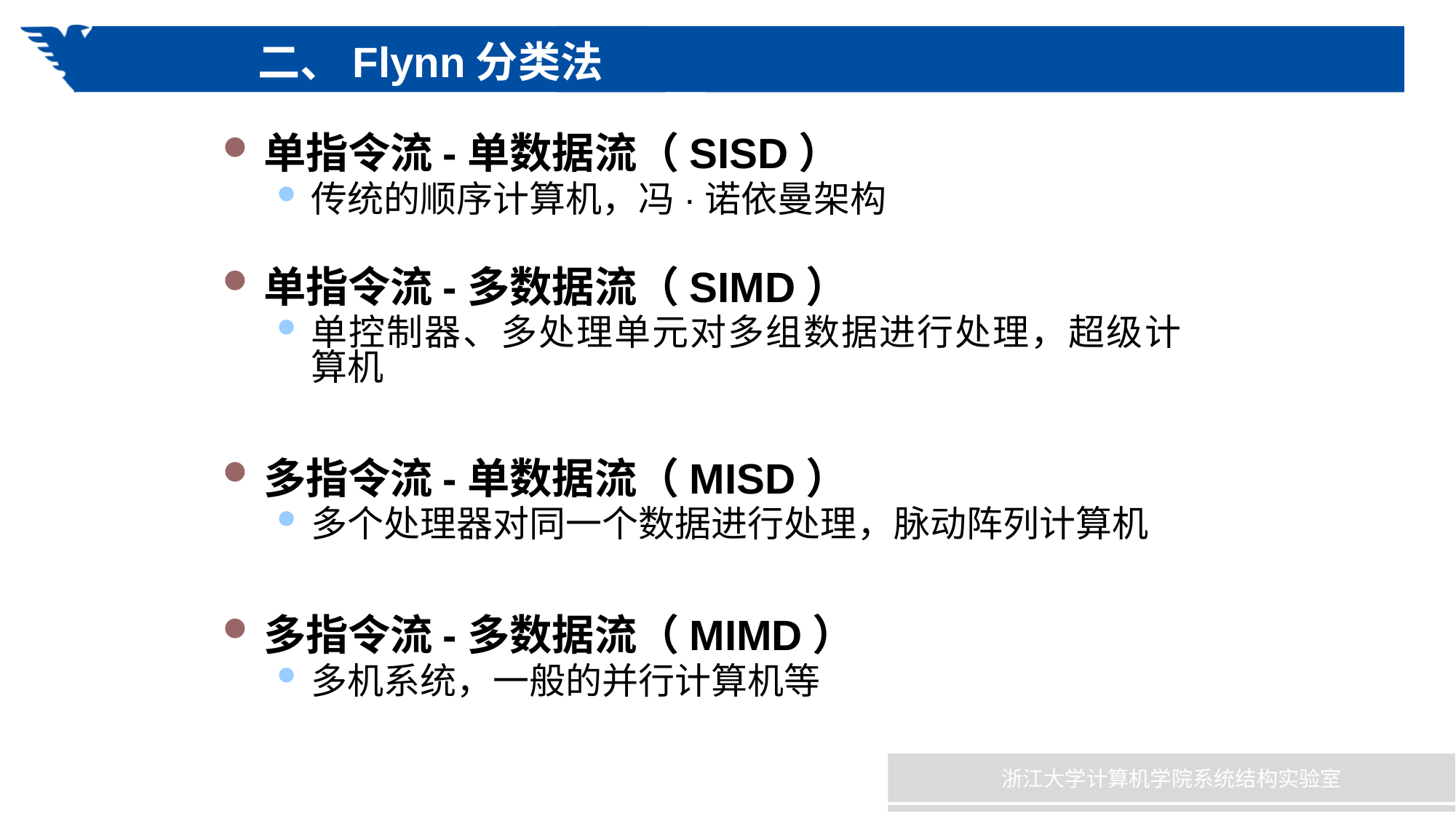

# 二、Flynn分类法
单指令流-单数据流（SISD）
传统的顺序计算机，冯·诺依曼架构

单指令流-多数据流（SIMD）
单控制器、多处理单元对多组数据进行处理，超级计算机

多指令流-单数据流（MISD）
多个处理器对同一个数据进行处理，脉动阵列计算机

多指令流-多数据流（MIMD）
多机系统，一般的并行计算机等